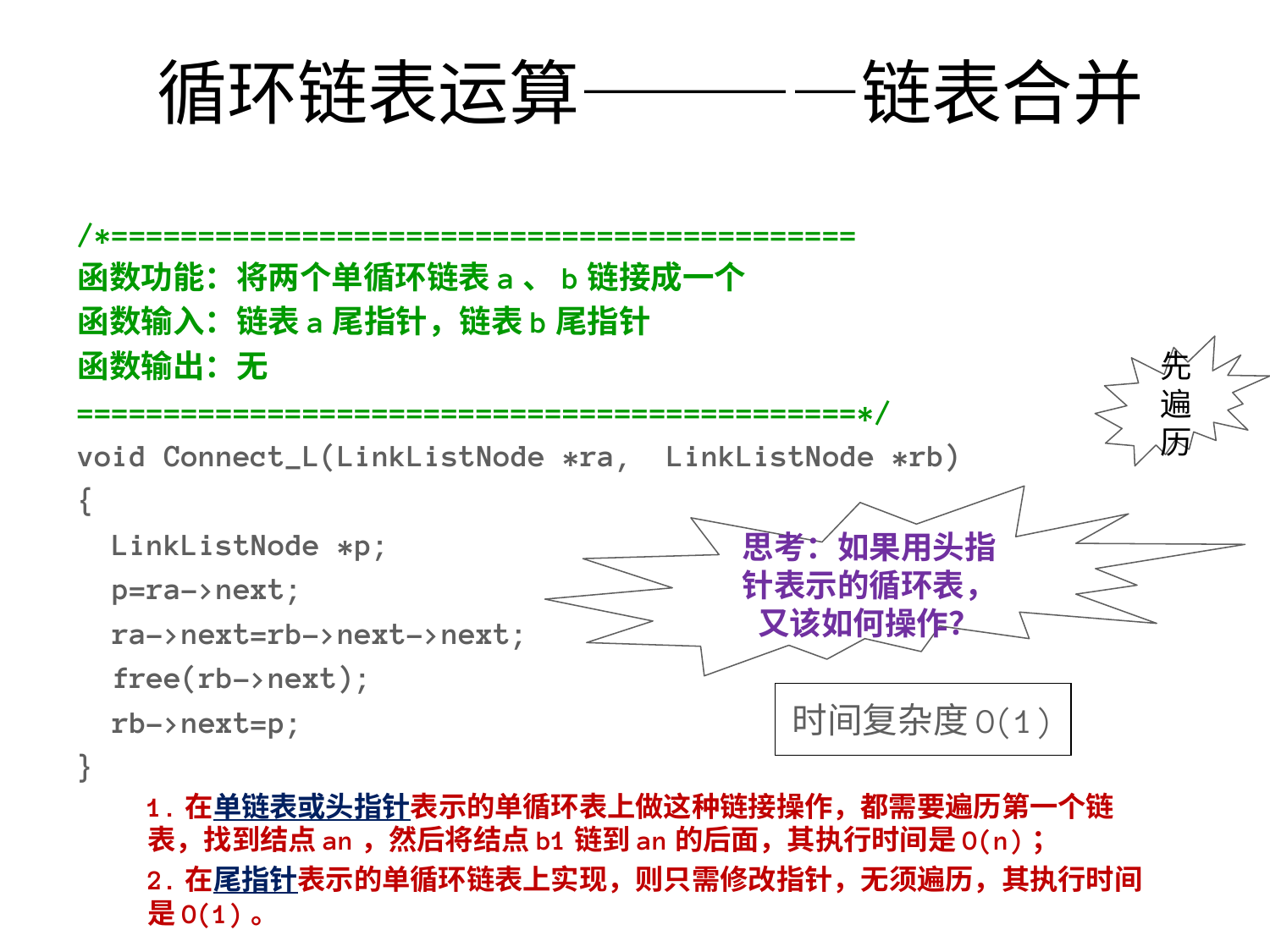

# 循环链表运算————链表合并
/*===========================================
函数功能：将两个单循环链表a、b链接成一个
函数输入：链表a尾指针，链表b尾指针
函数输出：无
=============================================*/
void Connect­_L(LinkListNode *ra,  LinkListNode *rb)
{
  LinkListNode *p;
  p=ra->next;
  ra->next=rb->next->next;
  free(rb->next);
  rb->next=p;
}

先遍历
思考：如果用头指针表示的循环表，又该如何操作？
时间复杂度O(1)
1.在单链表或头指针表示的单循环表上做这种链接操作，都需要遍历第一个链表，找到结点an，然后将结点b1链到an的后面，其执行时间是O(n)；
2.在尾指针表示的单循环链表上实现，则只需修改指针，无须遍历，其执行时间是O(1)。
160